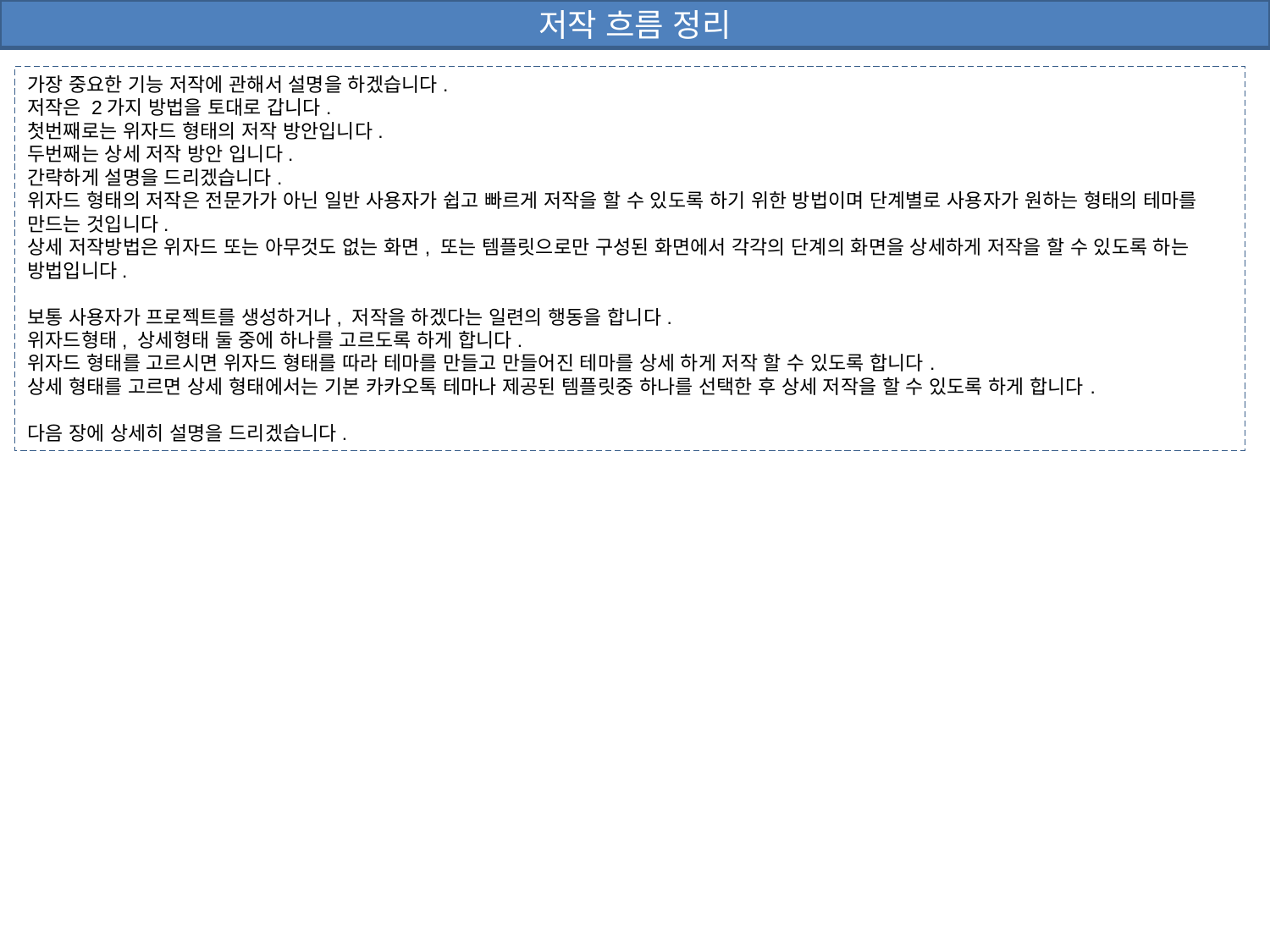

저작 흐름 정리
가장 중요한 기능 저작에 관해서 설명을 하겠습니다.
저작은 2가지 방법을 토대로 갑니다.
첫번째로는 위자드 형태의 저작 방안입니다.
두번째는 상세 저작 방안 입니다.
간략하게 설명을 드리겠습니다.
위자드 형태의 저작은 전문가가 아닌 일반 사용자가 쉽고 빠르게 저작을 할 수 있도록 하기 위한 방법이며 단계별로 사용자가 원하는 형태의 테마를 만드는 것입니다.
상세 저작방법은 위자드 또는 아무것도 없는 화면, 또는 템플릿으로만 구성된 화면에서 각각의 단계의 화면을 상세하게 저작을 할 수 있도록 하는 방법입니다.

보통 사용자가 프로젝트를 생성하거나, 저작을 하겠다는 일련의 행동을 합니다.
위자드형태, 상세형태 둘 중에 하나를 고르도록 하게 합니다.
위자드 형태를 고르시면 위자드 형태를 따라 테마를 만들고 만들어진 테마를 상세 하게 저작 할 수 있도록 합니다.
상세 형태를 고르면 상세 형태에서는 기본 카카오톡 테마나 제공된 템플릿중 하나를 선택한 후 상세 저작을 할 수 있도록 하게 합니다.

다음 장에 상세히 설명을 드리겠습니다.